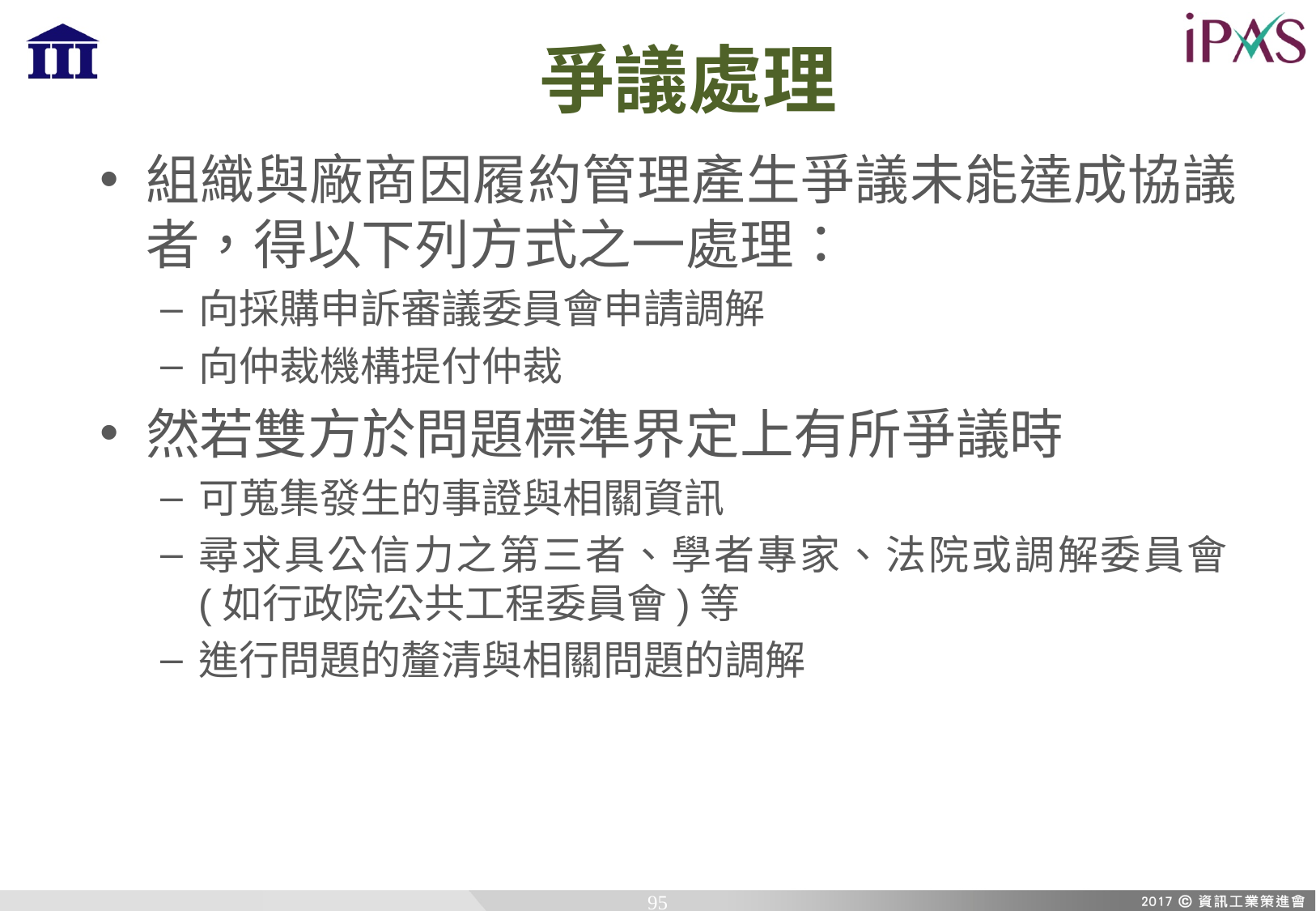

# 爭議處理
組織與廠商因履約管理產生爭議未能達成協議者，得以下列方式之一處理：
向採購申訴審議委員會申請調解
向仲裁機構提付仲裁
然若雙方於問題標準界定上有所爭議時
可蒐集發生的事證與相關資訊
尋求具公信力之第三者、學者專家、法院或調解委員會(如行政院公共工程委員會)等
進行問題的釐清與相關問題的調解

95